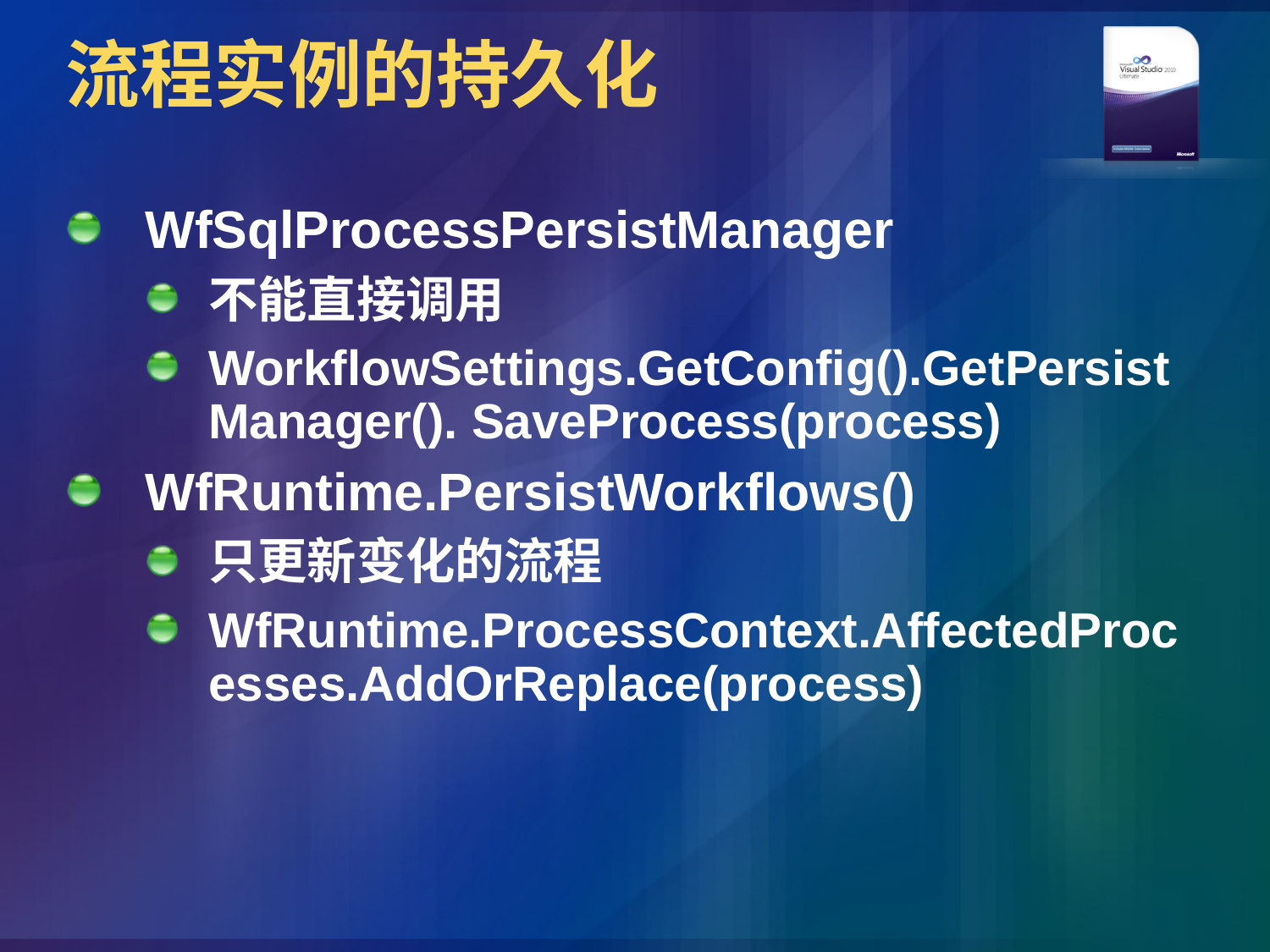

# 流程实例的持久化
WfSqlProcessPersistManager
不能直接调用
WorkflowSettings.GetConfig().GetPersistManager(). SaveProcess(process)
WfRuntime.PersistWorkflows()
只更新变化的流程
WfRuntime.ProcessContext.AffectedProcesses.AddOrReplace(process)